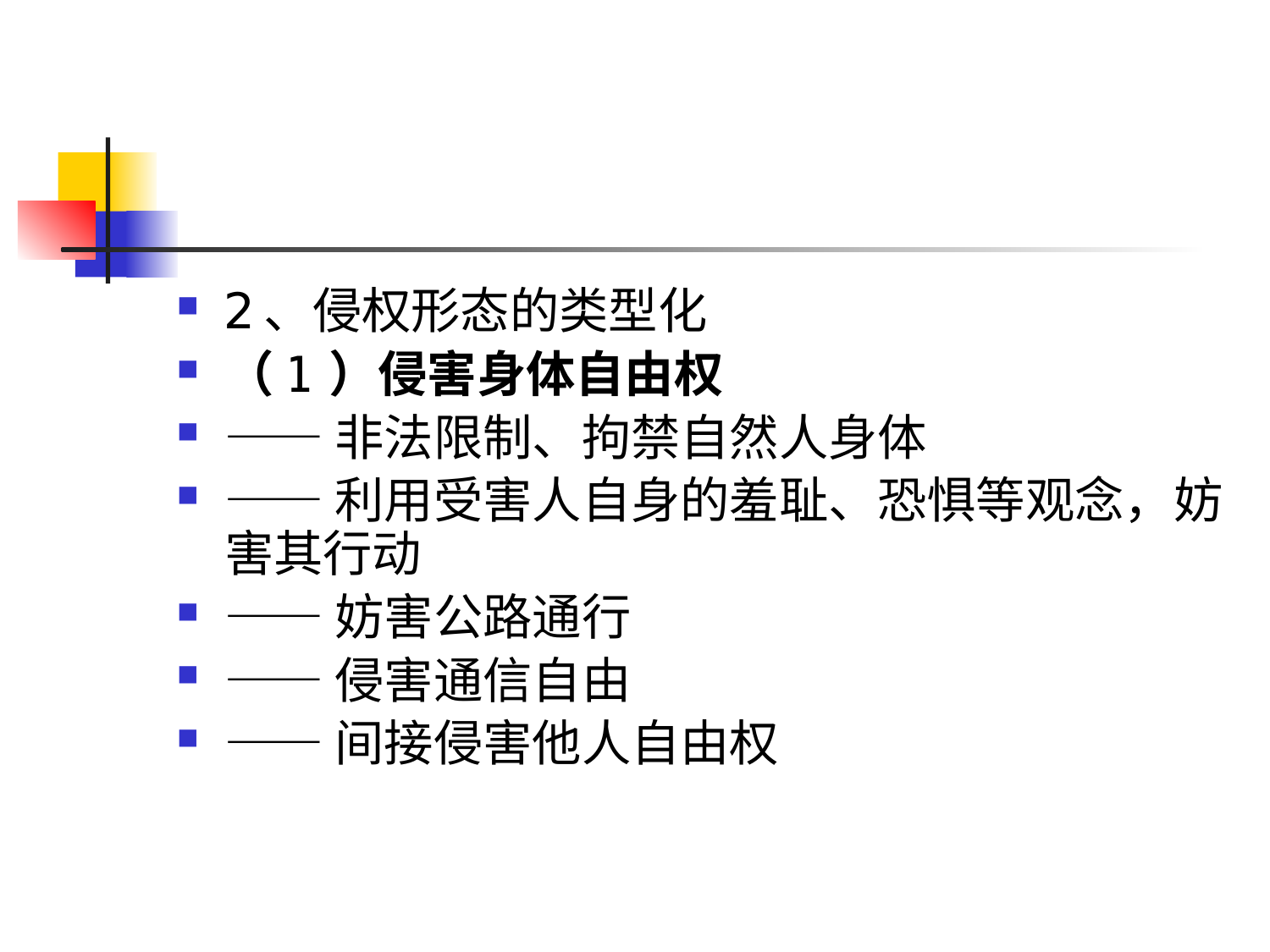

#
2、侵权形态的类型化
（1）侵害身体自由权
——非法限制、拘禁自然人身体
——利用受害人自身的羞耻、恐惧等观念，妨害其行动
——妨害公路通行
——侵害通信自由
——间接侵害他人自由权